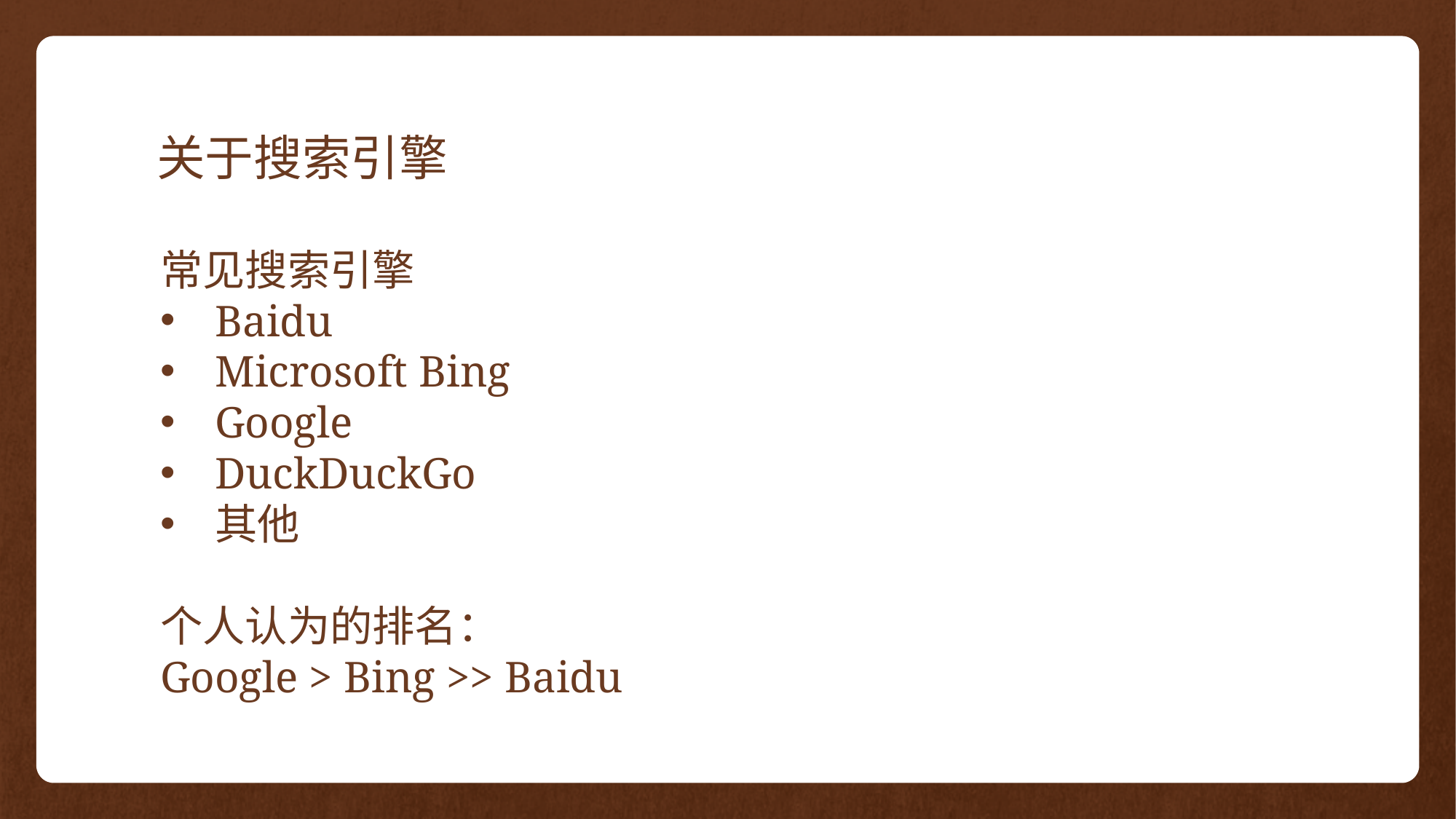

# 关于搜索引擎
常见搜索引擎
Baidu
Microsoft Bing
Google
DuckDuckGo
其他

个人认为的排名：
Google > Bing >> Baidu